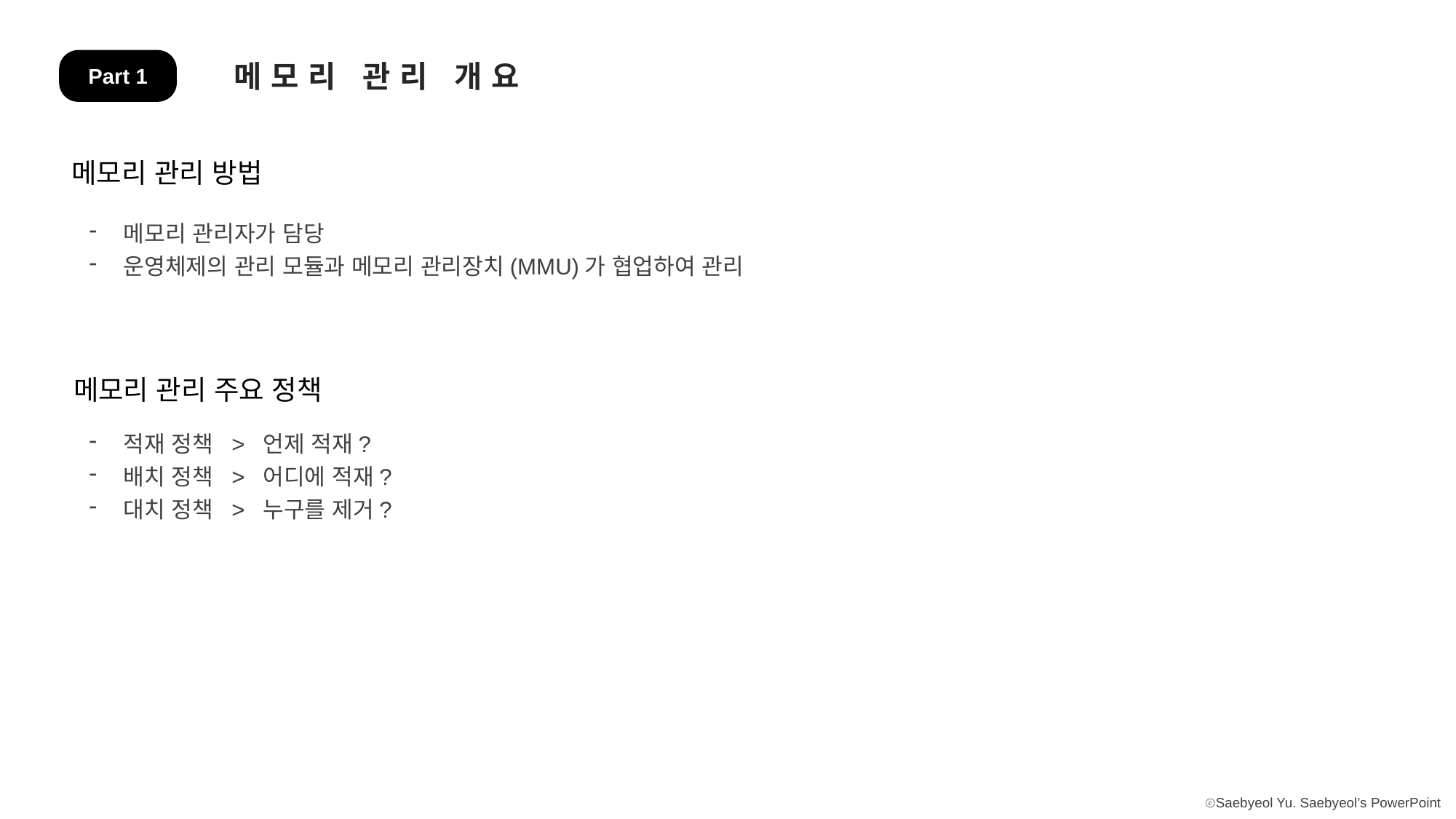

메모리 관리 개요
Part 1
메모리 관리 방법
메모리 관리자가 담당
운영체제의 관리 모듈과 메모리 관리장치(MMU)가 협업하여 관리
메모리 관리 주요 정책
적재 정책  >  언제 적재?
배치 정책  >  어디에 적재?
대치 정책  >  누구를 제거?